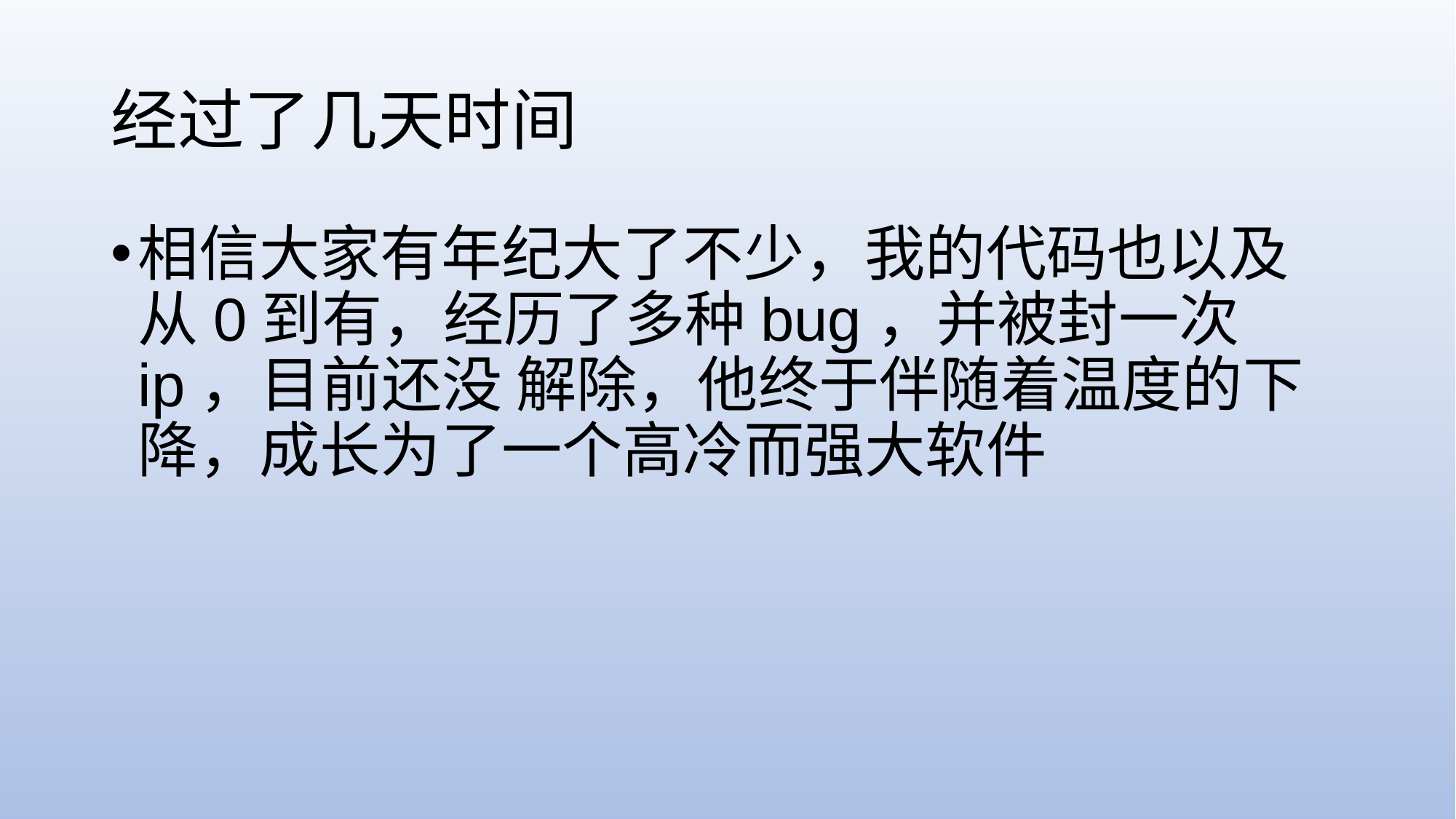

# 经过了几天时间
相信大家有年纪大了不少，我的代码也以及从0到有，经历了多种bug，并被封一次ip，目前还没 解除，他终于伴随着温度的下降，成长为了一个高冷而强大软件